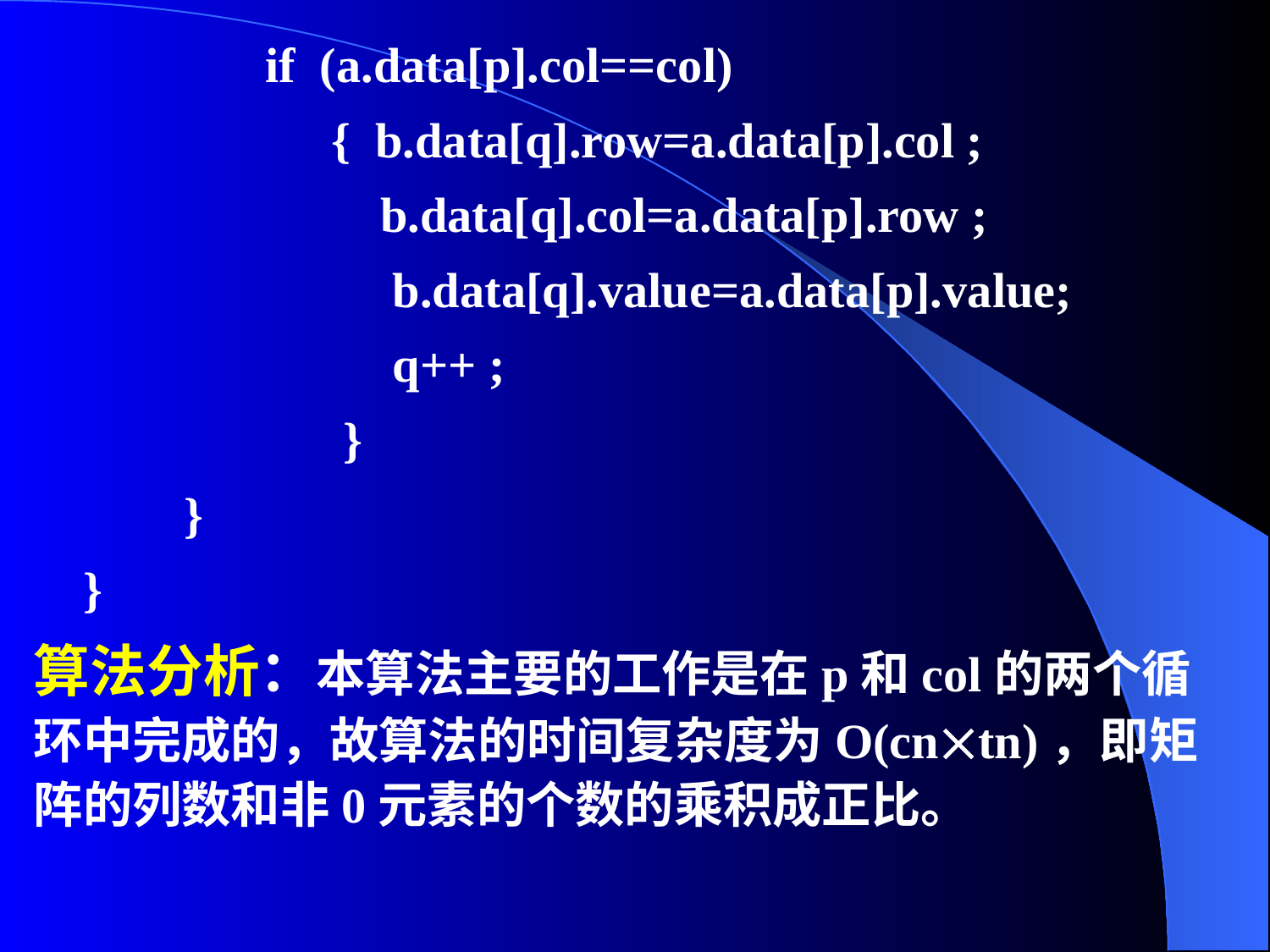

# if  (a.data[p].col==col)
        {  b.data[q].row=a.data[p].col ;
            b.data[q].col=a.data[p].row ;
             b.data[q].value=a.data[p].value;
             q++ ;
         }
}
}
算法分析：本算法主要的工作是在p和col的两个循环中完成的，故算法的时间复杂度为O(cn×tn)，即矩阵的列数和非0元素的个数的乘积成正比。